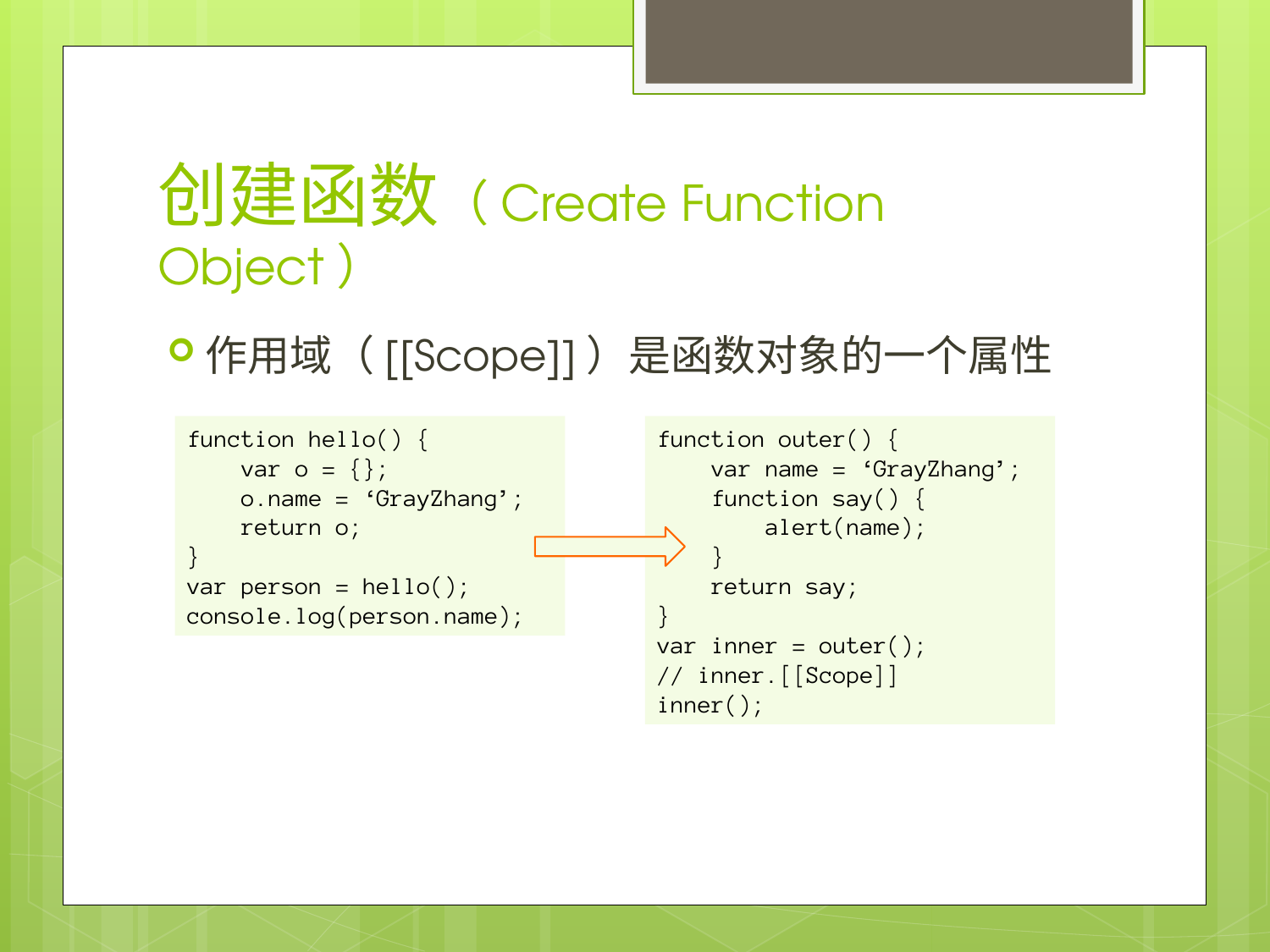

# 创建函数（Create Function Object）
作用域（[[Scope]]）是函数对象的一个属性
function hello() {
    var o = {};
    o.name = ‘GrayZhang’;
    return o;
}
var person = hello();
console.log(person.name);
function outer() {
    var name = ‘GrayZhang’;
    function say() {
        alert(name);
    }
    return say;
}
var inner = outer();
// inner.[[Scope]]
inner();